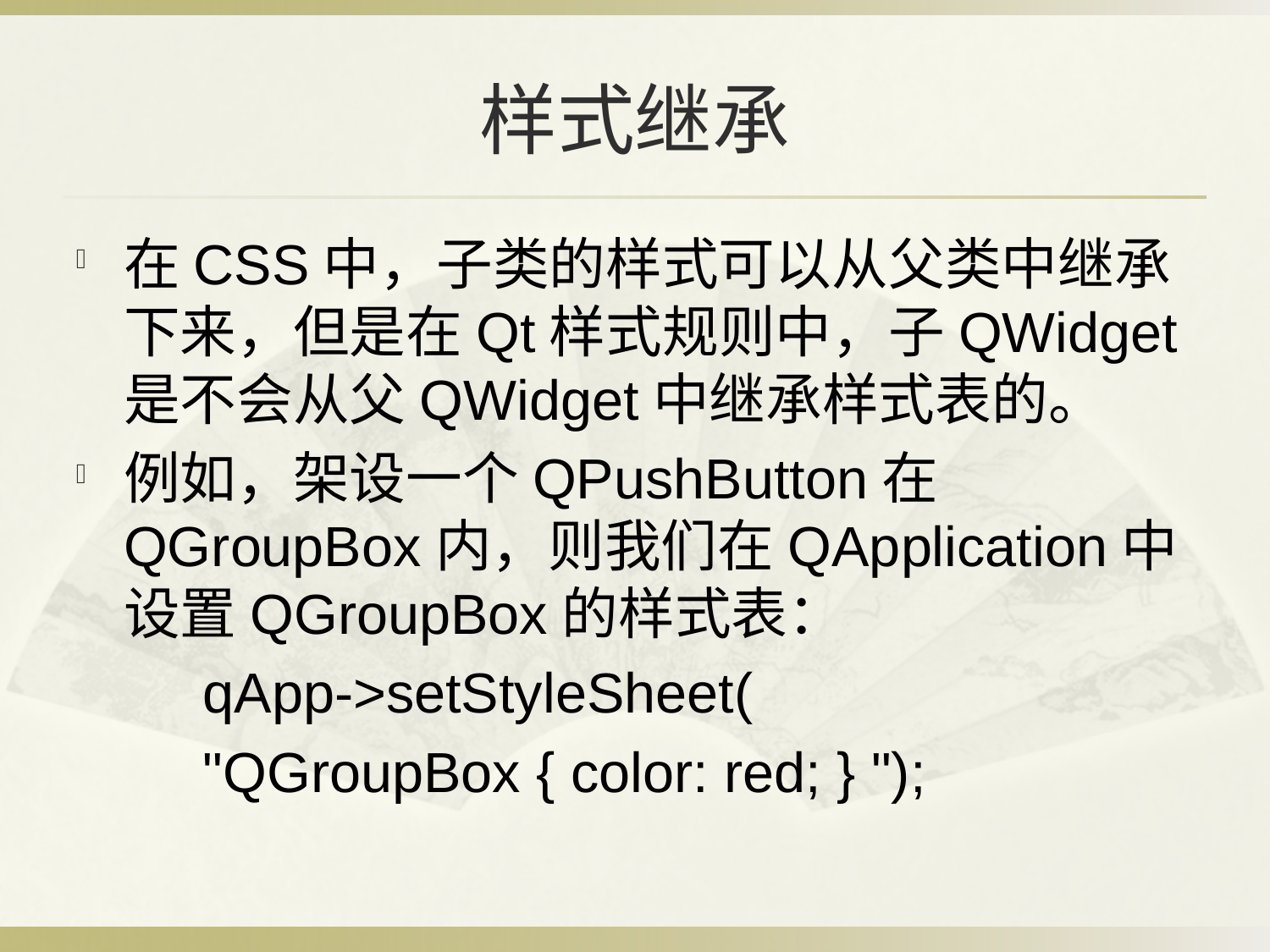

# 样式继承
在CSS中，子类的样式可以从父类中继承下来，但是在Qt样式规则中，子QWidget是不会从父QWidget中继承样式表的。
例如，架设一个QPushButton在QGroupBox内，则我们在QApplication中设置QGroupBox的样式表：
	qApp->setStyleSheet(
	"QGroupBox { color: red; } ");